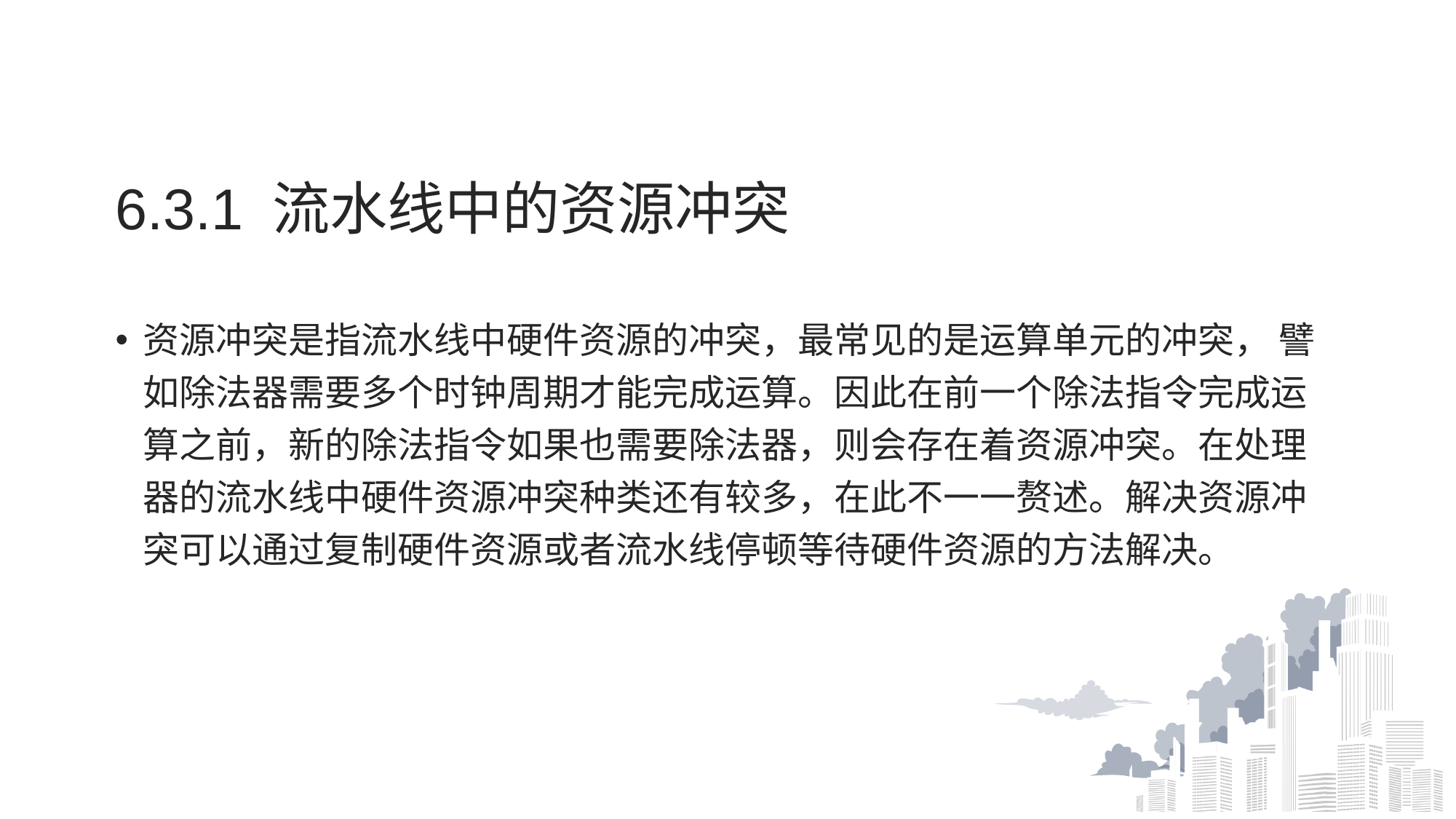

# 6.3.1 流水线中的资源冲突
资源冲突是指流水线中硬件资源的冲突，最常见的是运算单元的冲突， 譬如除法器需要多个时钟周期才能完成运算。因此在前一个除法指令完成运算之前，新的除法指令如果也需要除法器，则会存在着资源冲突。在处理器的流水线中硬件资源冲突种类还有较多，在此不一一赘述。解决资源冲突可以通过复制硬件资源或者流水线停顿等待硬件资源的方法解决。